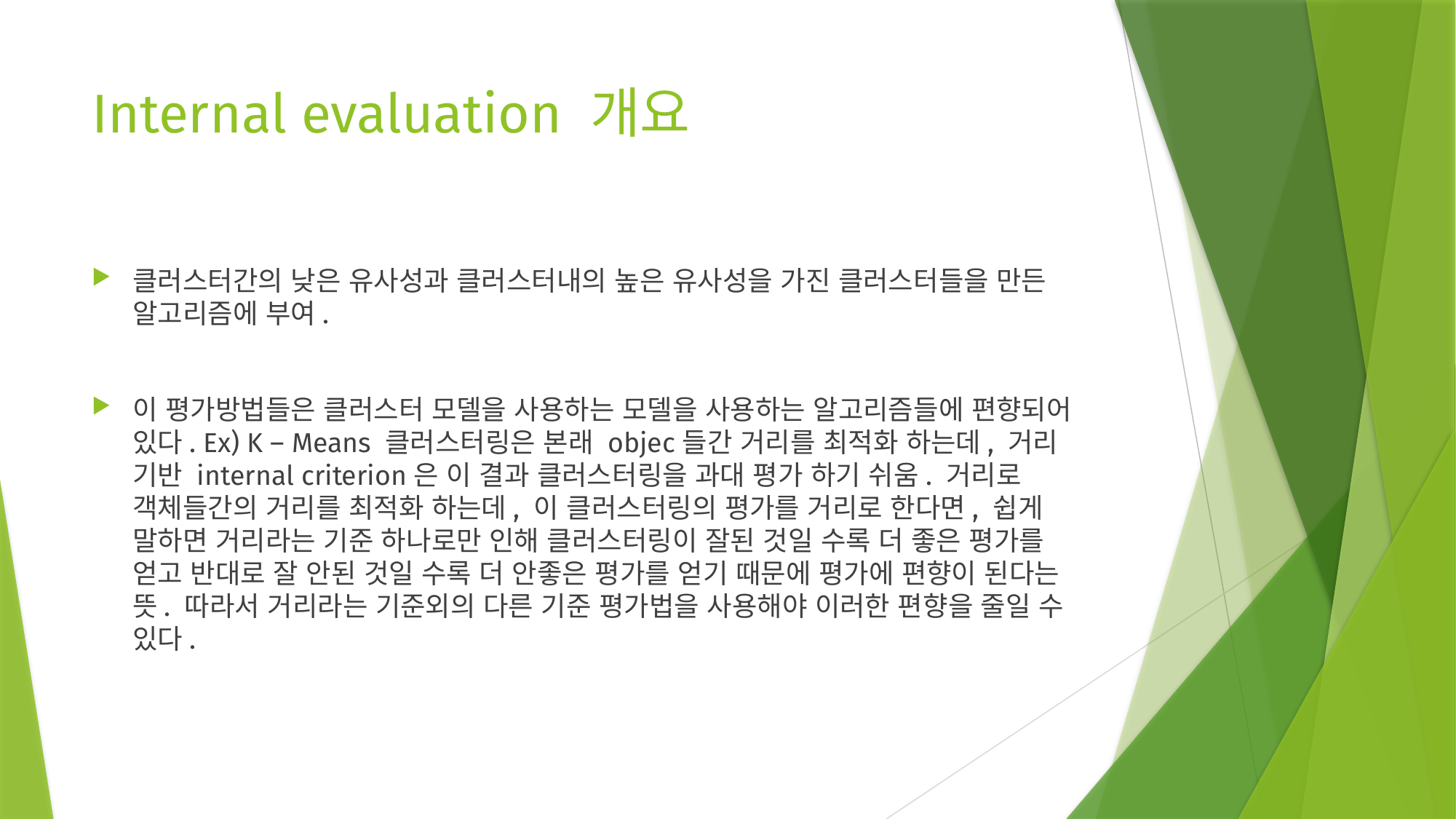

# Internal evaluation 개요
클러스터간의 낮은 유사성과 클러스터내의 높은 유사성을 가진 클러스터들을 만든 알고리즘에 부여.

이 평가방법들은 클러스터 모델을 사용하는 모델을 사용하는 알고리즘들에 편향되어 있다. Ex) K – Means 클러스터링은 본래 objec들간 거리를 최적화 하는데, 거리 기반 internal criterion은 이 결과 클러스터링을 과대 평가 하기 쉬움. 거리로 객체들간의 거리를 최적화 하는데, 이 클러스터링의 평가를 거리로 한다면, 쉽게 말하면 거리라는 기준 하나로만 인해 클러스터링이 잘된 것일 수록 더 좋은 평가를 얻고 반대로 잘 안된 것일 수록 더 안좋은 평가를 얻기 때문에 평가에 편향이 된다는 뜻. 따라서 거리라는 기준외의 다른 기준 평가법을 사용해야 이러한 편향을 줄일 수 있다.